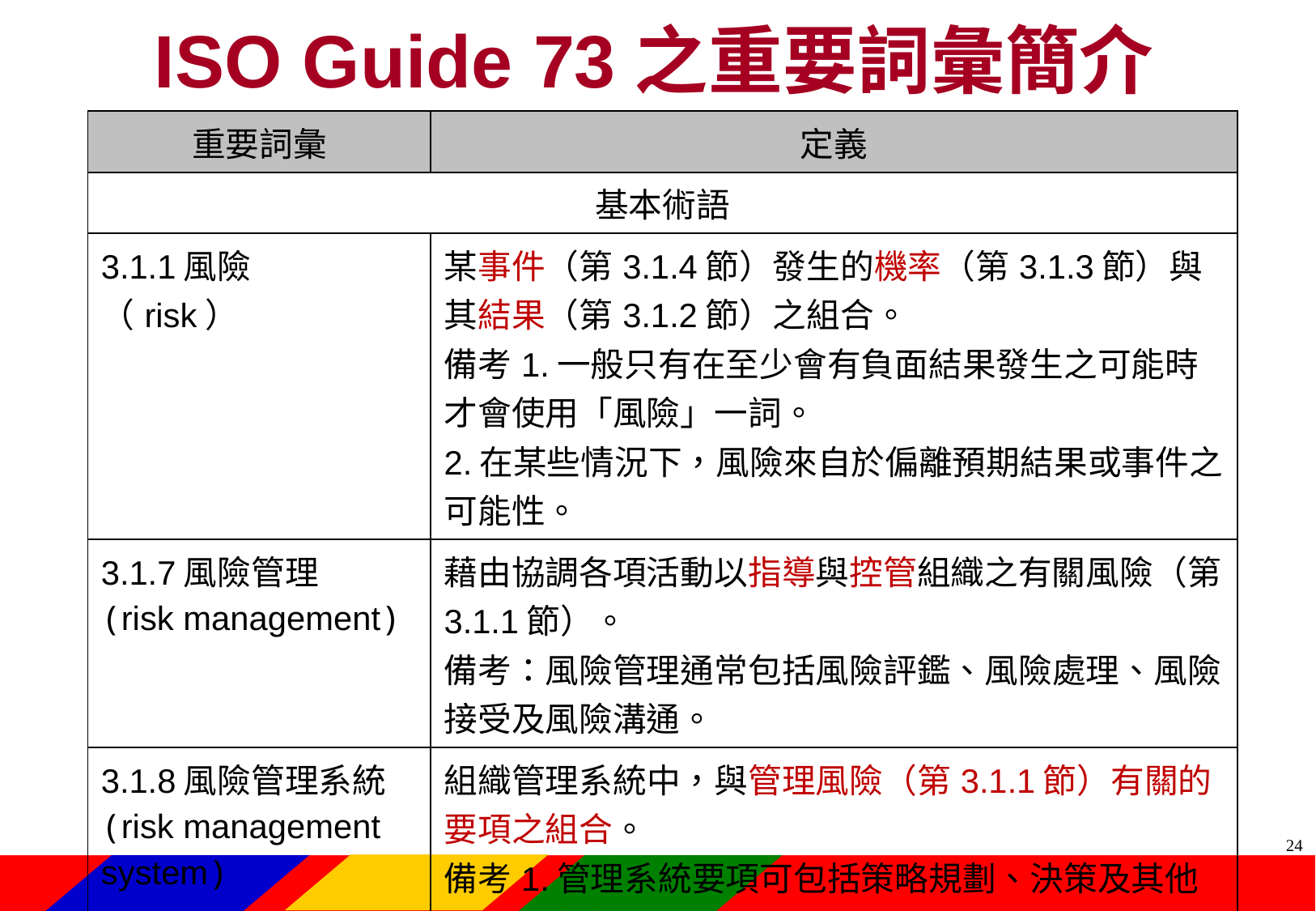

ISO Guide 73之重要詞彙簡介
| 重要詞彙 | 定義 |
| --- | --- |
| 基本術語 |  |
| 3.1.1風險 （risk） | 某事件（第3.1.4節）發生的機率（第3.1.3節）與其結果（第3.1.2節）之組合。 備考1.一般只有在至少會有負面結果發生之可能時才會使用「風險」一詞。 2.在某些情況下，風險來自於偏離預期結果或事件之可能性。 |
| 3.1.7風險管理 (risk management) | 藉由協調各項活動以指導與控管組織之有關風險（第3.1.1節）。 備考：風險管理通常包括風險評鑑、風險處理、風險接受及風險溝通。 |
| 3.1.8風險管理系統(risk management system) | 組織管理系統中，與管理風險（第3.1.1節）有關的要項之組合。 備考1.管理系統要項可包括策略規劃、決策及其他處理風險的過程。 2.組織的風險管理系統反映出組織的文化。 |
24